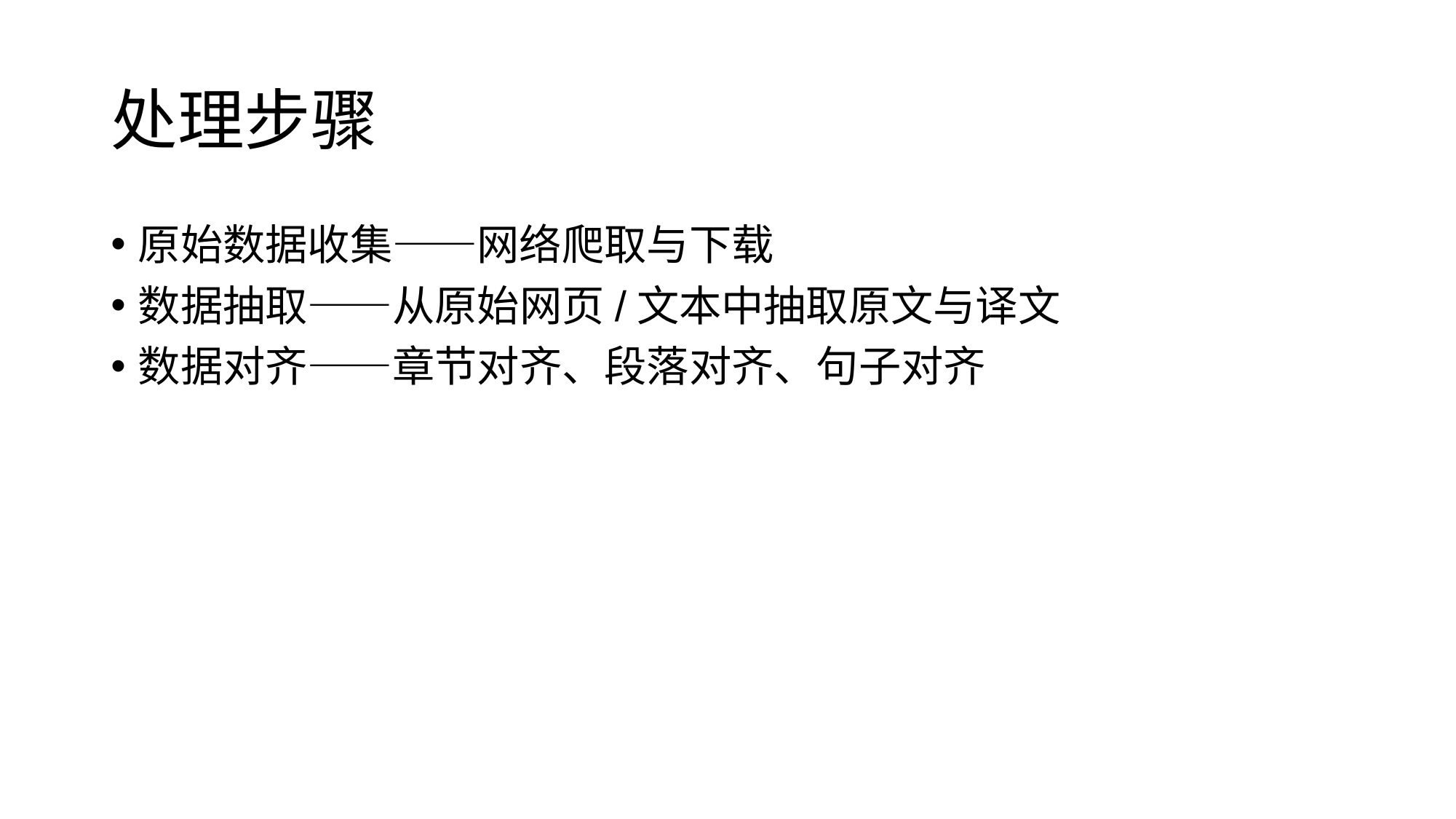

# 处理步骤
原始数据收集——网络爬取与下载
数据抽取——从原始网页/文本中抽取原文与译文
数据对齐——章节对齐、段落对齐、句子对齐